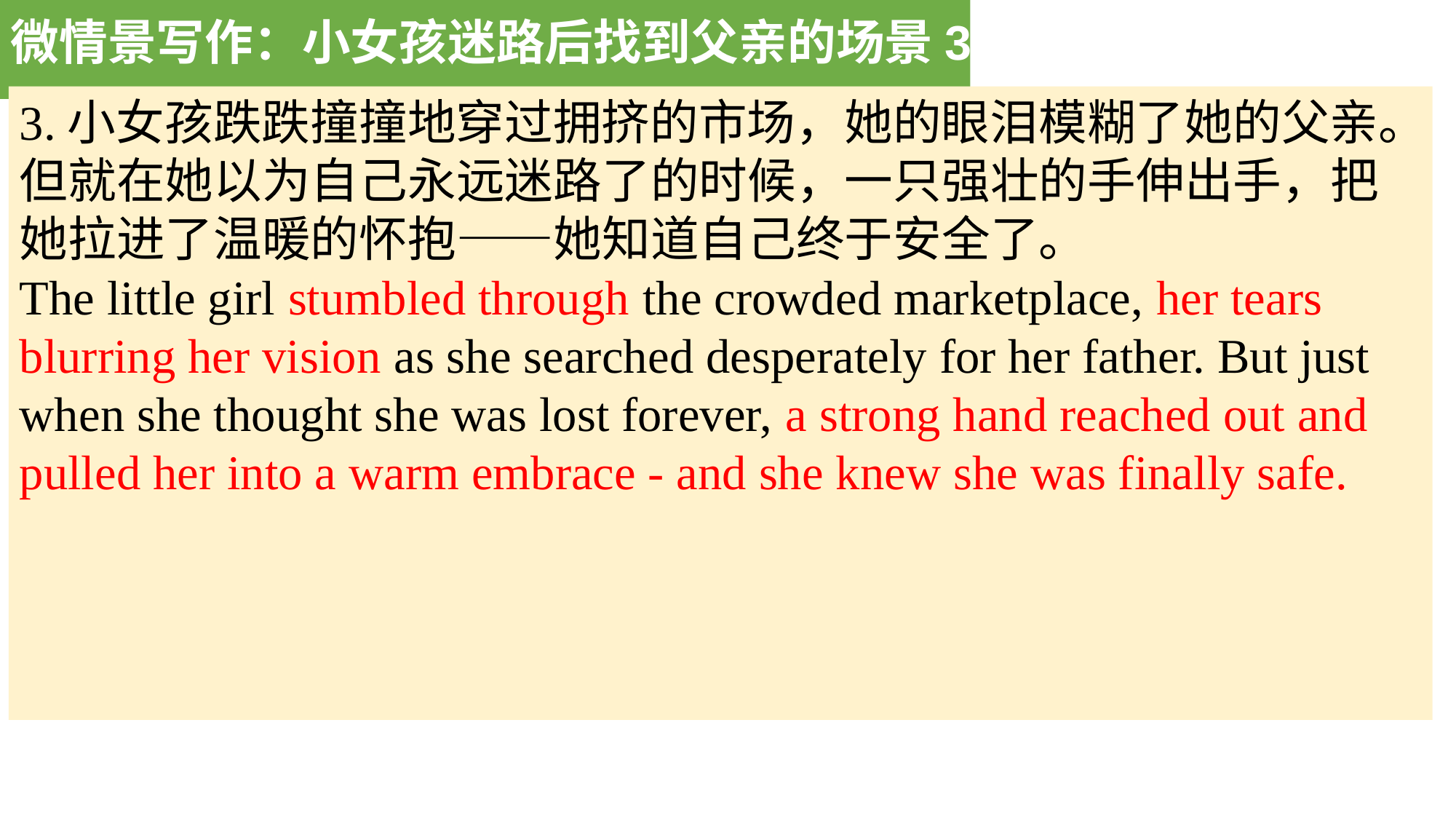

微情景写作：小女孩迷路后找到父亲的场景3

3.小女孩跌跌撞撞地穿过拥挤的市场，她的眼泪模糊了她的父亲。但就在她以为自己永远迷路了的时候，一只强壮的手伸出手，把她拉进了温暖的怀抱——她知道自己终于安全了。
The little girl stumbled through the crowded marketplace, her tears blurring her vision as she searched desperately for her father. But just when she thought she was lost forever, a strong hand reached out and pulled her into a warm embrace - and she knew she was finally safe.